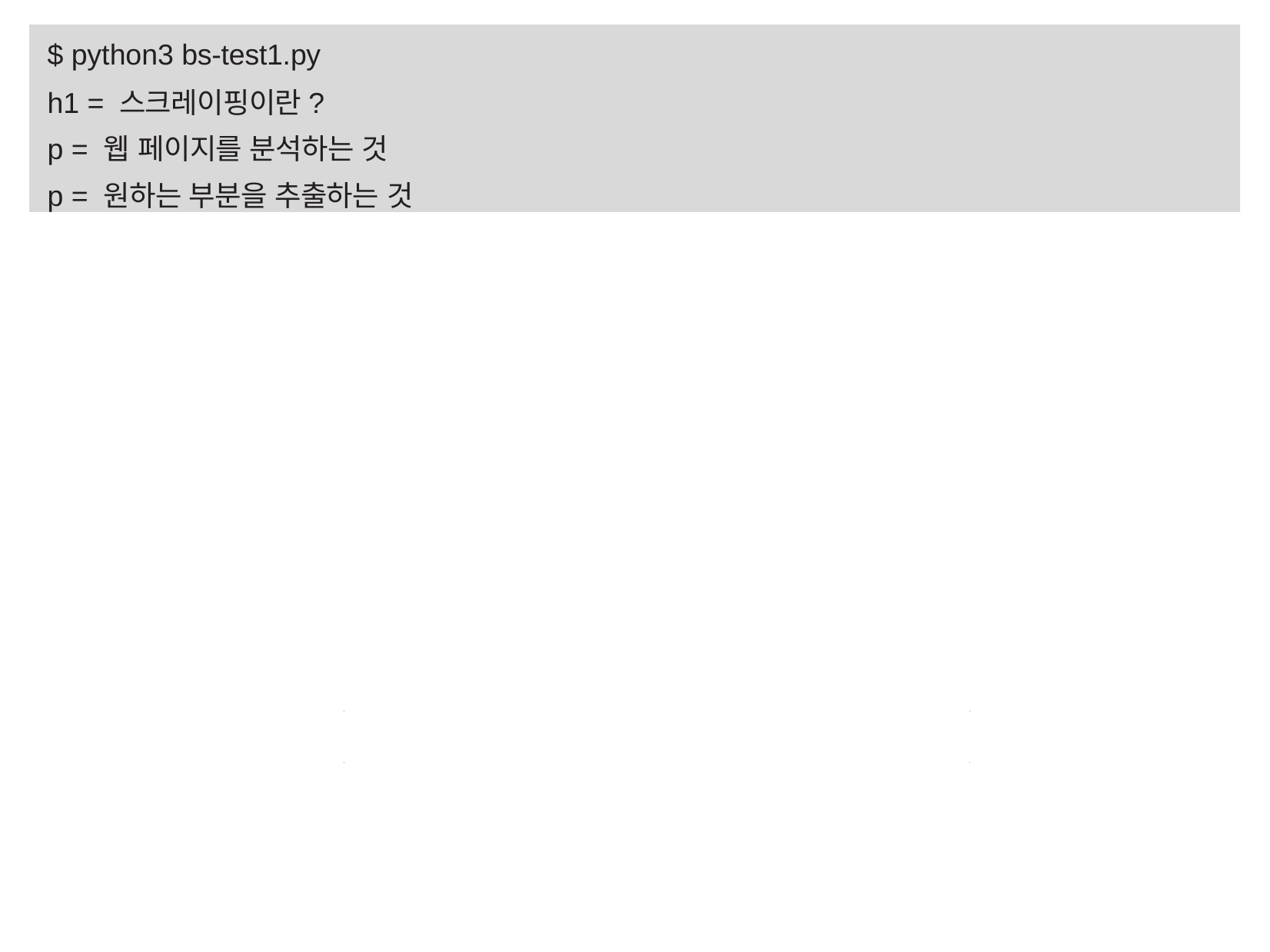

$ python3 bs-test1.py
h1 = 스크레이핑이란?
p = 웹 페이지를 분석하는 것
p = 원하는 부분을 추출하는 것